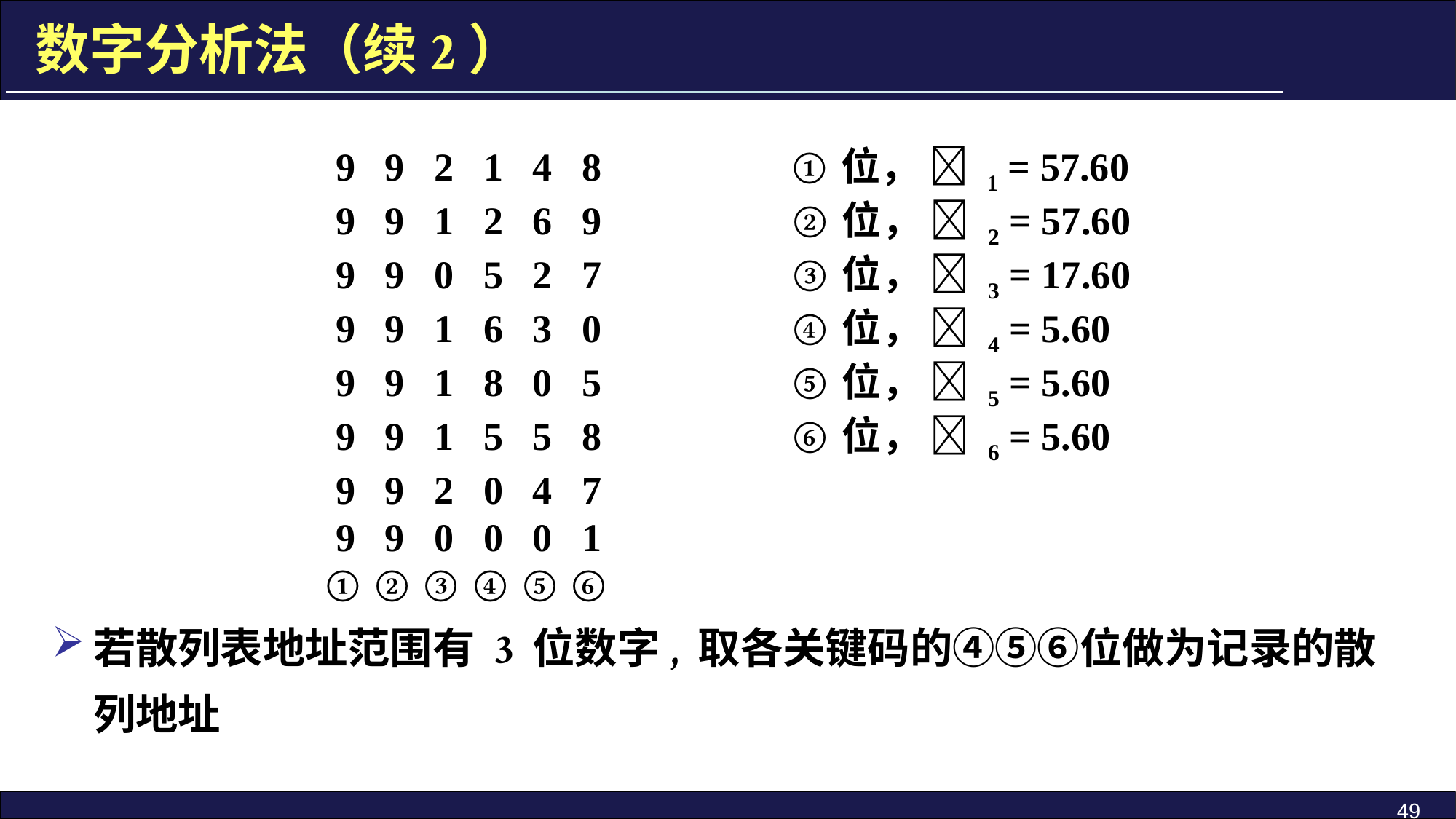

数字分析法（续2）
         9   9   2   1   4   8	           ①位， λ 1 = 57.60
         9   9   1   2   6   9		②位， λ 2 = 57.60
         9   9   0   5   2   7		③位， λ 3 = 17.60
         9   9   1   6   3   0		④位， λ 4 = 5.60
         9   9   1   8   0   5		⑤位， λ 5 = 5.60
         9   9   1   5   5   8		⑥位， λ 6 = 5.60
         9   9   2   0   4   7
         9   9   0   0   0   1
        ① ② ③ ④ ⑤ ⑥
若散列表地址范围有 3 位数字, 取各关键码的④⑤⑥位做为记录的散列地址
49